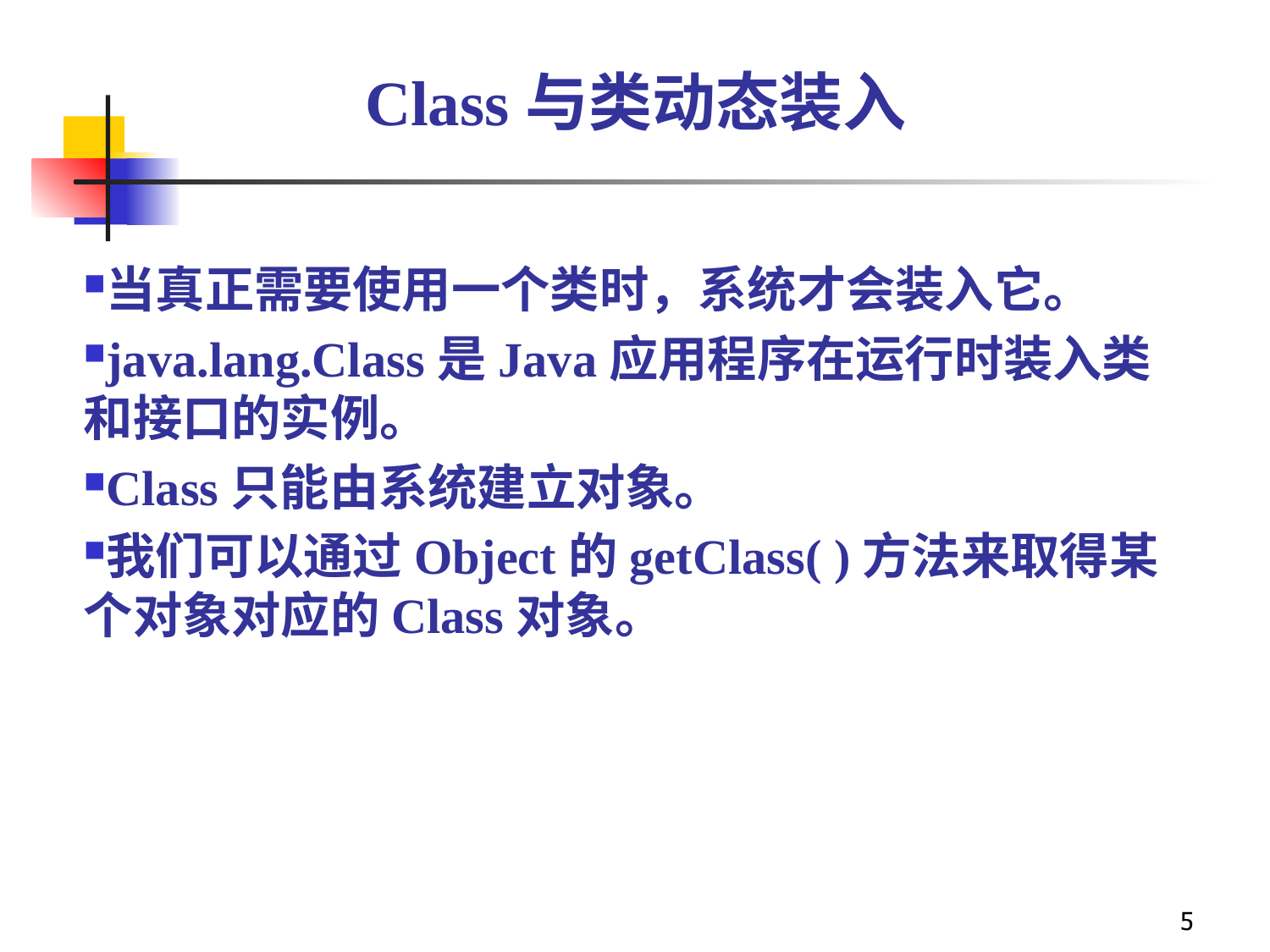

# Class与类动态装入
当真正需要使用一个类时，系统才会装入它。
java.lang.Class是Java应用程序在运行时装入类和接口的实例。
Class只能由系统建立对象。
我们可以通过Object的getClass( )方法来取得某个对象对应的Class对象。

5